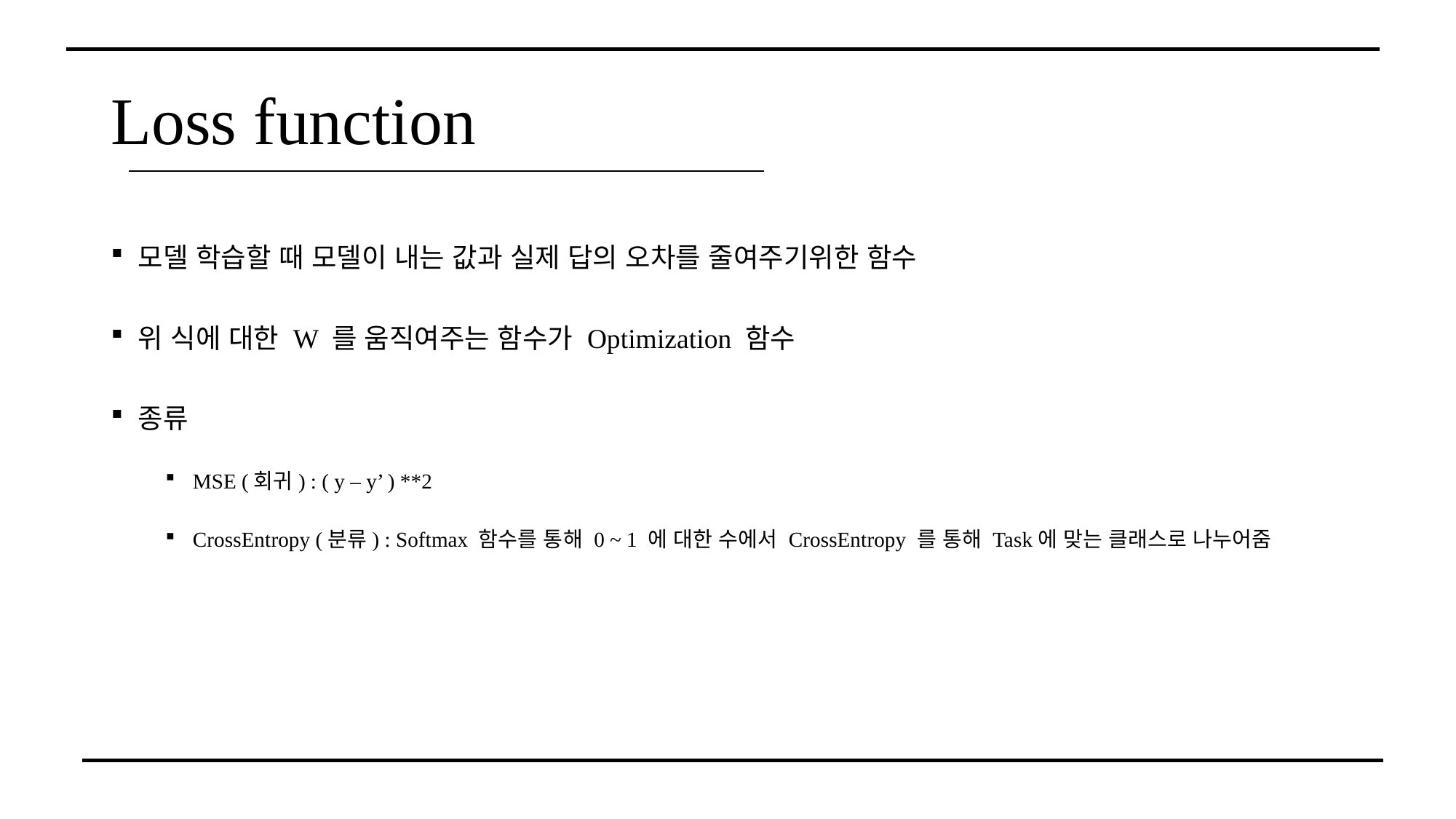

# Loss function
모델 학습할 때 모델이 내는 값과 실제 답의 오차를 줄여주기위한 함수
위 식에 대한 W 를 움직여주는 함수가 Optimization 함수
종류
MSE (회귀) : ( y – y’ ) **2
CrossEntropy (분류) : Softmax 함수를 통해 0 ~ 1 에 대한 수에서 CrossEntropy 를 통해 Task에 맞는 클래스로 나누어줌